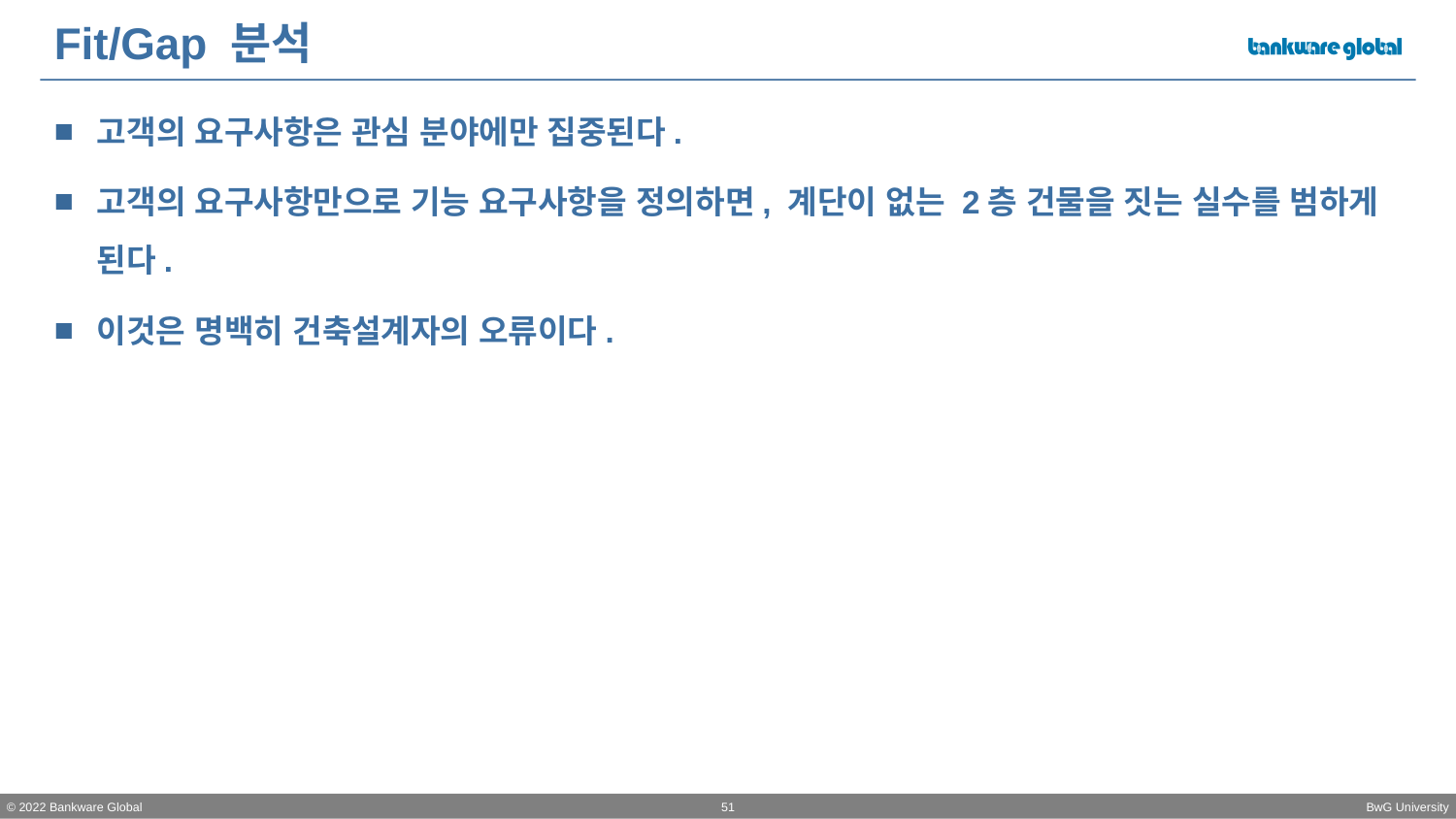

# Fit/Gap 분석
고객의 요구사항은 관심 분야에만 집중된다.
고객의 요구사항만으로 기능 요구사항을 정의하면, 계단이 없는 2층 건물을 짓는 실수를 범하게 된다.
이것은 명백히 건축설계자의 오류이다.
51